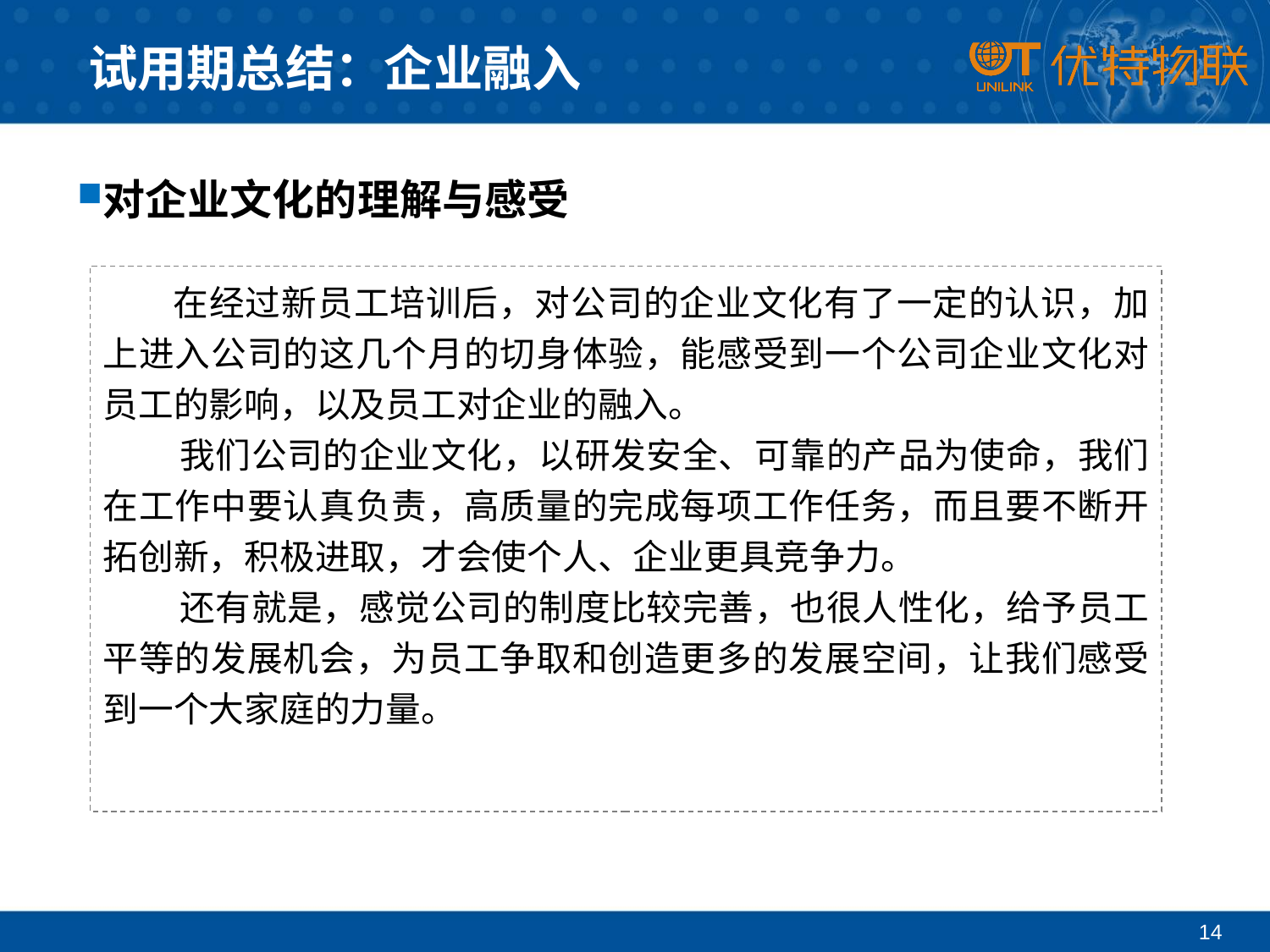

# 试用期总结：企业融入
对企业文化的理解与感受

       在经过新员工培训后，对公司的企业文化有了一定的认识，加上进入公司的这几个月的切身体验，能感受到一个公司企业文化对员工的影响，以及员工对企业的融入。
        我们公司的企业文化，以研发安全、可靠的产品为使命，我们在工作中要认真负责，高质量的完成每项工作任务，而且要不断开拓创新，积极进取，才会使个人、企业更具竞争力。
        还有就是，感觉公司的制度比较完善，也很人性化，给予员工平等的发展机会，为员工争取和创造更多的发展空间，让我们感受到一个大家庭的力量。

14